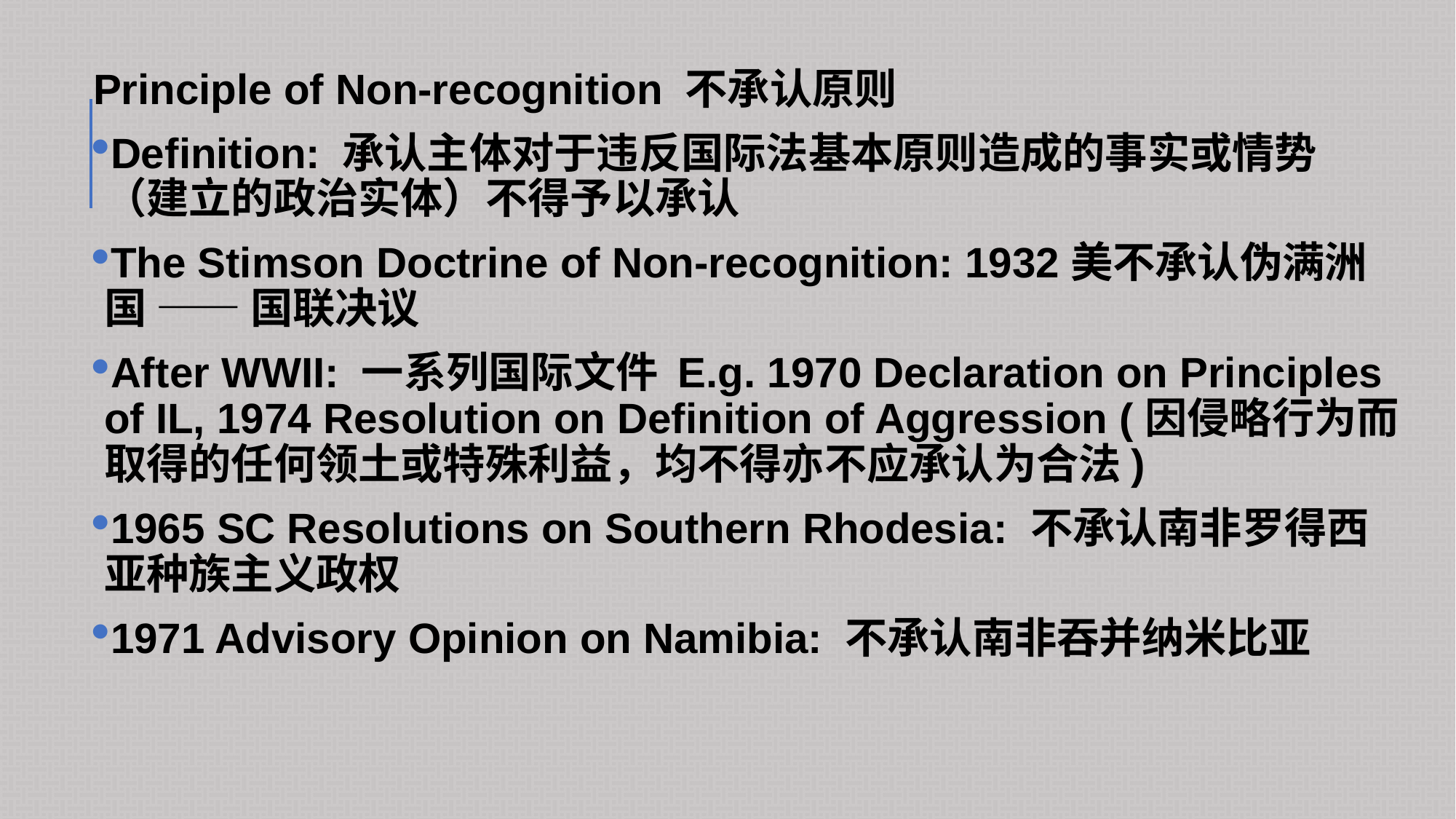

Principle of Non-recognition 不承认原则
Definition: 承认主体对于违反国际法基本原则造成的事实或情势（建立的政治实体）不得予以承认
The Stimson Doctrine of Non-recognition: 1932美不承认伪满洲国 —— 国联决议
After WWII: 一系列国际文件 E.g. 1970 Declaration on Principles of IL, 1974 Resolution on Definition of Aggression (因侵略行为而取得的任何领土或特殊利益，均不得亦不应承认为合法)
1965 SC Resolutions on Southern Rhodesia: 不承认南非罗得西亚种族主义政权
1971 Advisory Opinion on Namibia: 不承认南非吞并纳米比亚